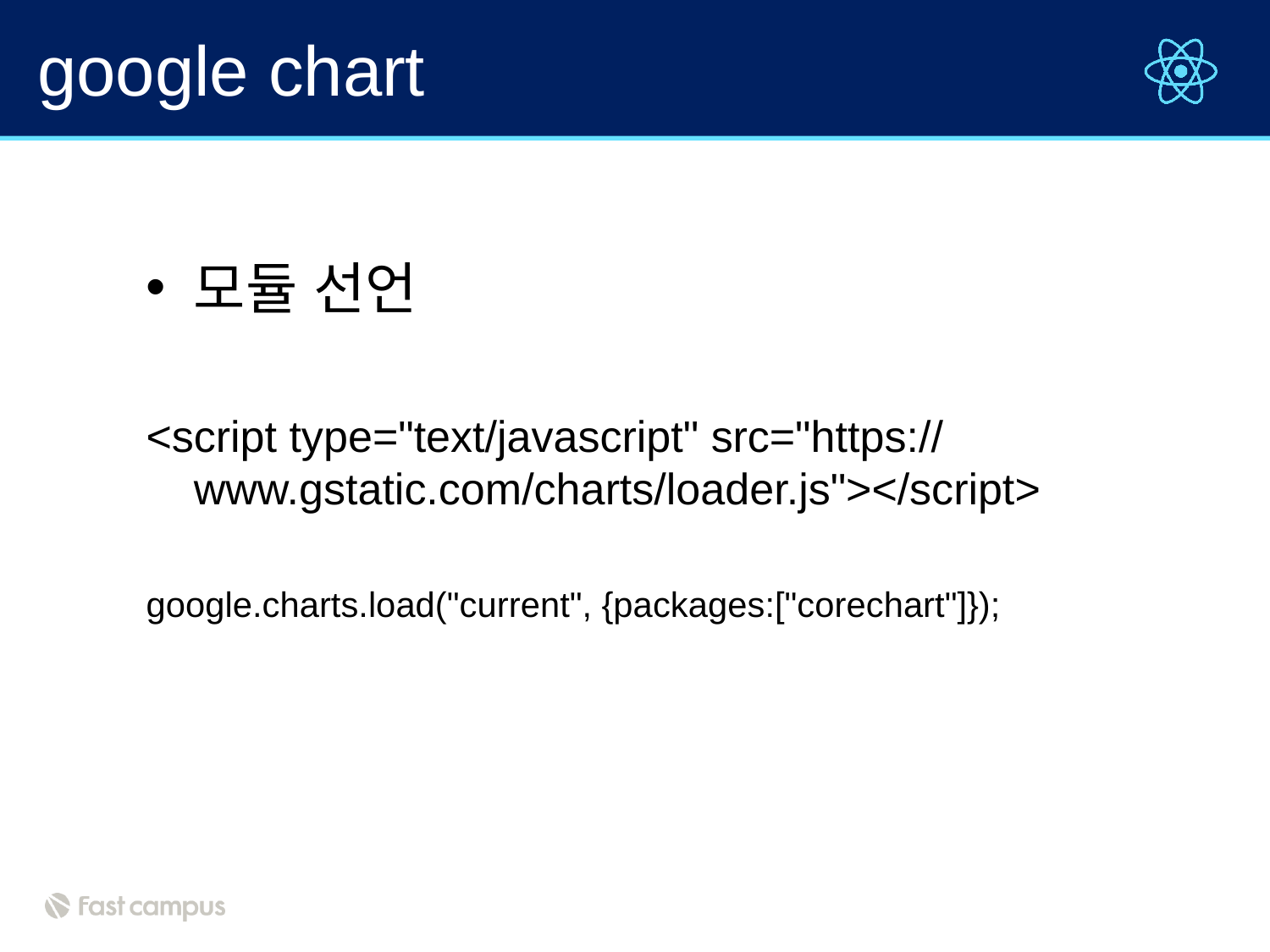

# google chart
모듈 선언

<script type="text/javascript" src="https://www.gstatic.com/charts/loader.js"></script>

google.charts.load("current", {packages:["corechart"]});